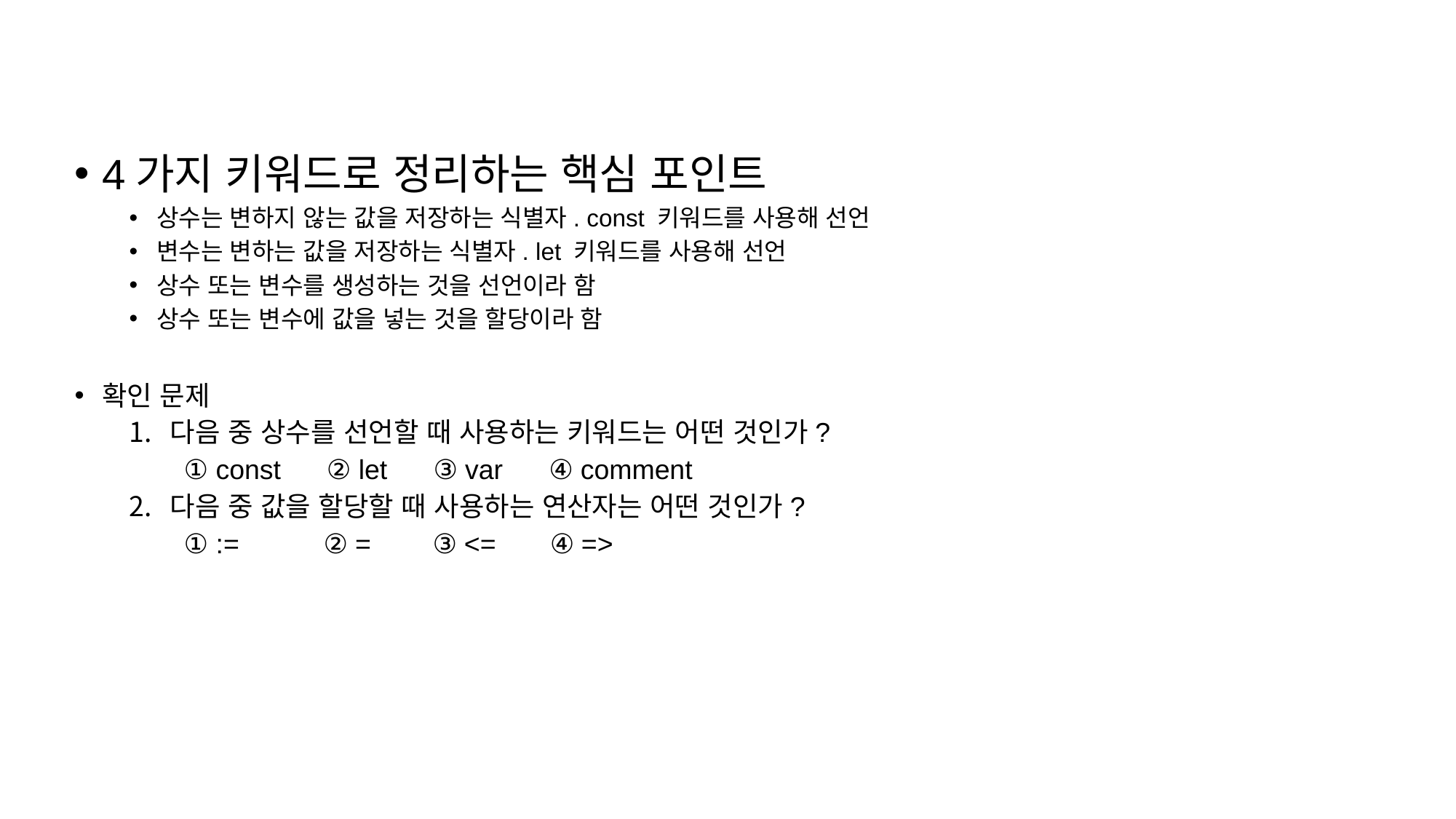

4가지 키워드로 정리하는 핵심 포인트
상수는 변하지 않는 값을 저장하는 식별자. const 키워드를 사용해 선언
변수는 변하는 값을 저장하는 식별자. let 키워드를 사용해 선언
상수 또는 변수를 생성하는 것을 선언이라 함
상수 또는 변수에 값을 넣는 것을 할당이라 함

확인 문제
다음 중 상수를 선언할 때 사용하는 키워드는 어떤 것인가?
① const      ② let      ③ var      ④ comment
다음 중 값을 할당할 때 사용하는 연산자는 어떤 것인가?
① :=           ② =        ③ <=       ④ =>